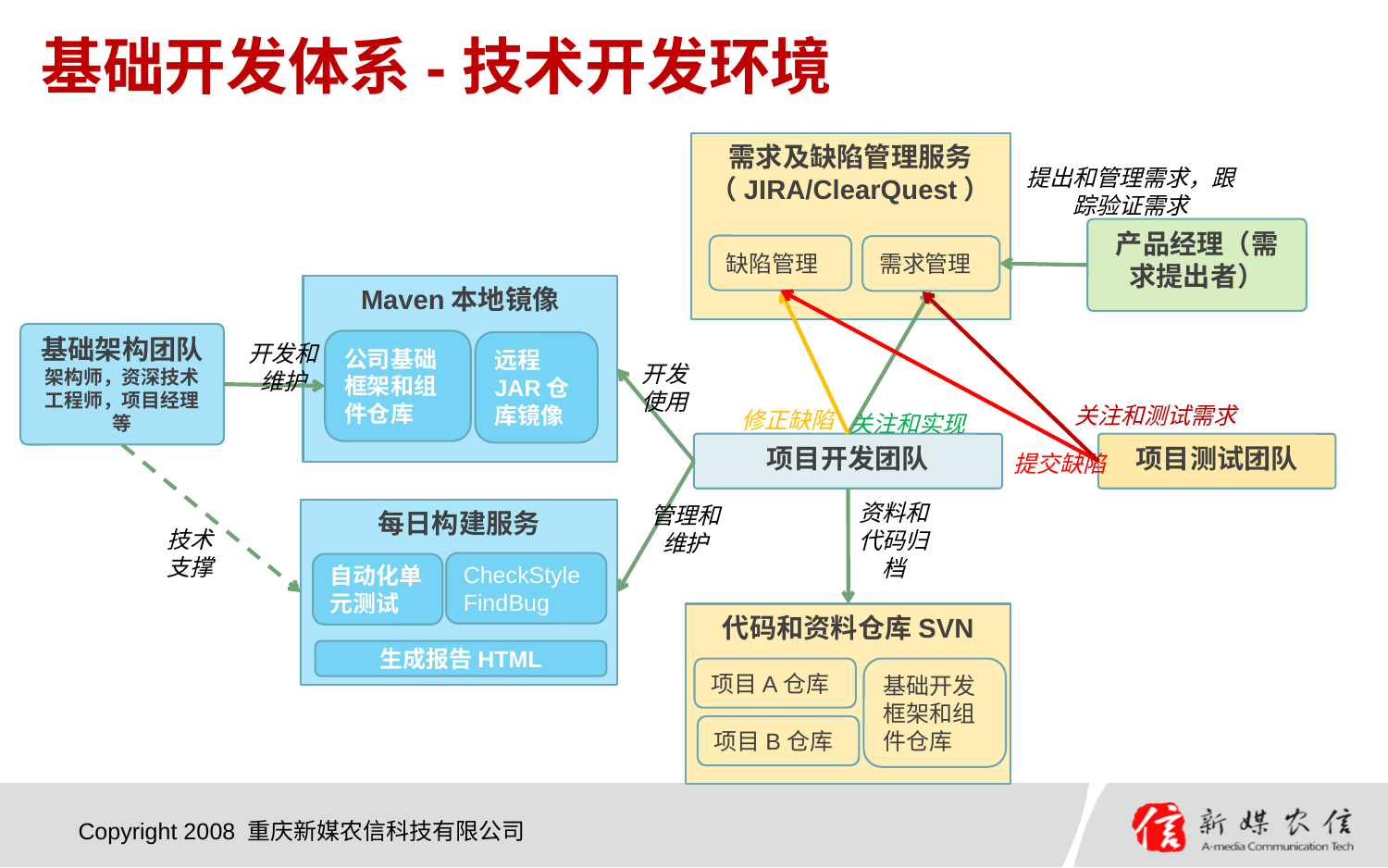

# 基础开发体系-技术开发环境
需求及缺陷管理服务（JIRA/ClearQuest）
缺陷管理
需求管理
提出和管理需求，跟踪验证需求
产品经理（需求提出者）
Maven本地镜像
公司基础框架和组件仓库
远程JAR仓库镜像
基础架构团队
架构师，资深技术工程师，项目经理等
开发和维护
开发使用
关注和测试需求
修正缺陷
关注和实现
项目开发团队
项目测试团队
提交缺陷
资料和代码归档
管理和维护
每日构建服务
CheckStyle
FindBug
自动化单元测试
技术支撑
代码和资料仓库SVN
基础开发框架和组件仓库
项目A仓库
项目B仓库
生成报告HTML